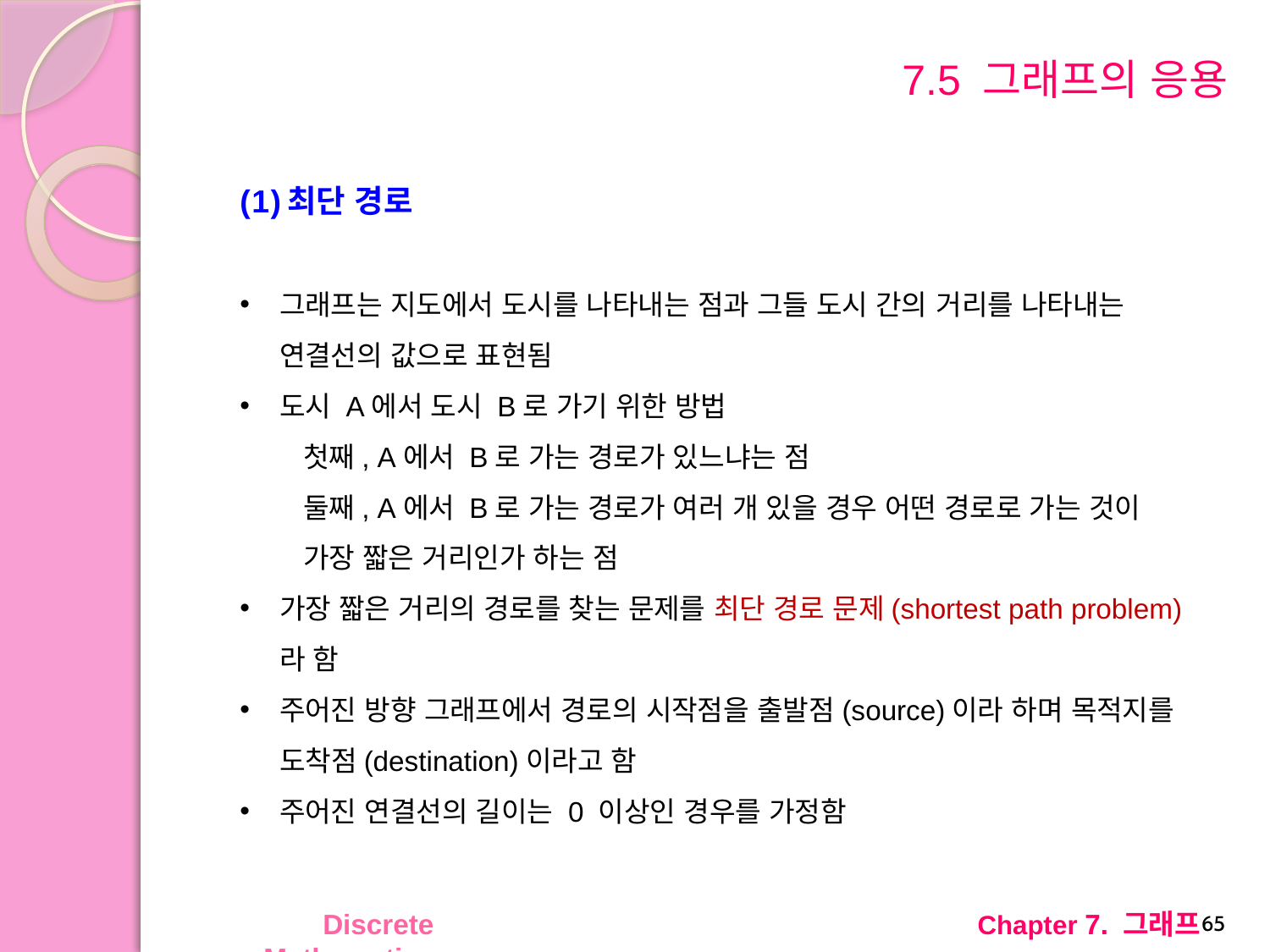

# 7.5 그래프의 응용
최단 경로

그래프는 지도에서 도시를 나타내는 점과 그들 도시 간의 거리를 나타내는 연결선의 값으로 표현됨
도시 A에서 도시 B로 가기 위한 방법
첫째, A에서 B로 가는 경로가 있느냐는 점
둘째, A에서 B로 가는 경로가 여러 개 있을 경우 어떤 경로로 가는 것이 가장 짧은 거리인가 하는 점
가장 짧은 거리의 경로를 찾는 문제를 최단 경로 문제(shortest path problem)라 함
주어진 방향 그래프에서 경로의 시작점을 출발점(source)이라 하며 목적지를 도착점(destination)이라고 함
주어진 연결선의 길이는 0 이상인 경우를 가정함
Discrete Mathematics
Chapter 7. 그래프
65